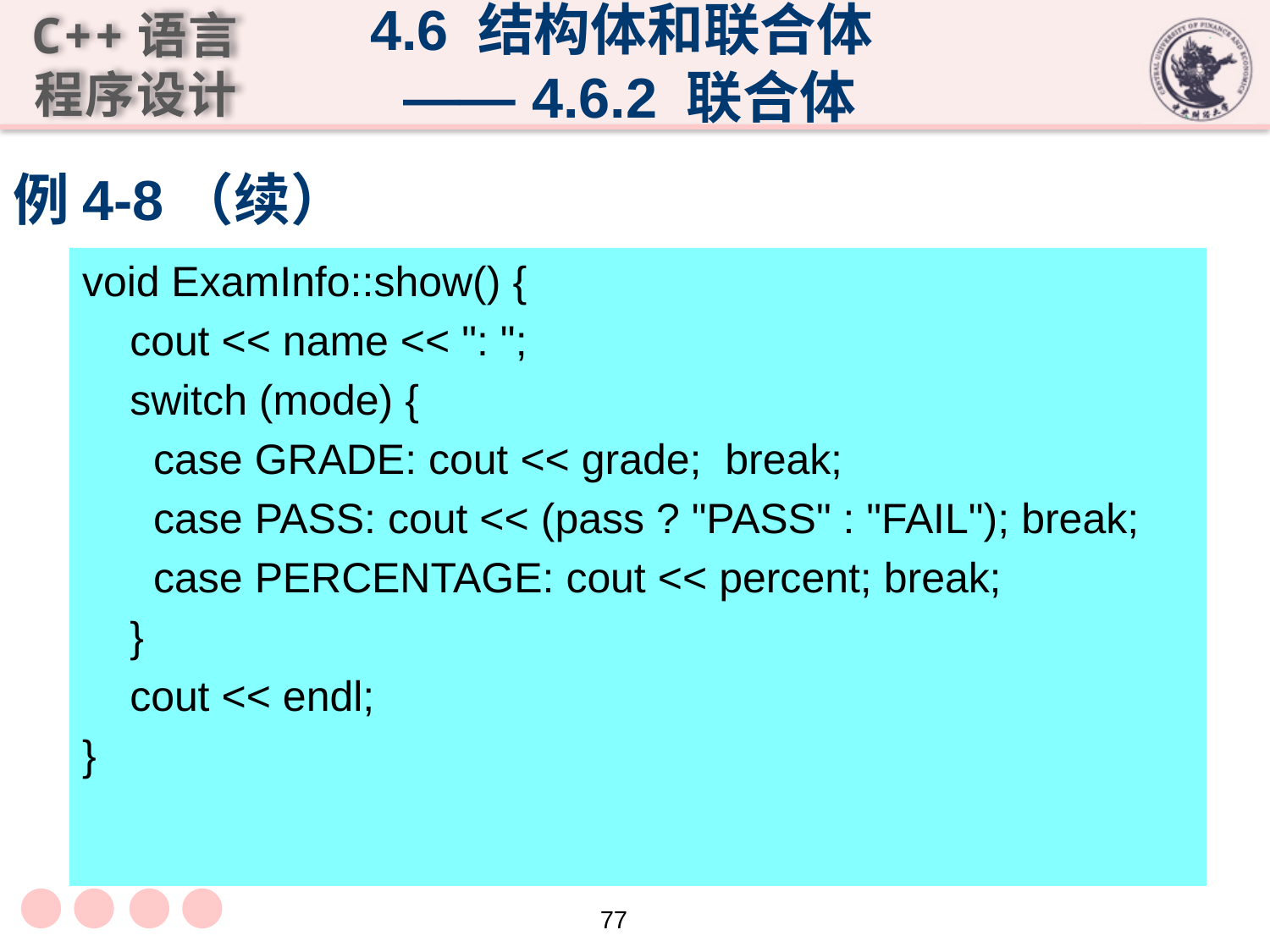

4.6 结构体和联合体
 —— 4.6.2 联合体
# 例4-8（续）
void ExamInfo::show() {
	cout << name << ": ";
	switch (mode) {
	  case GRADE: cout << grade;  break;
	  case PASS: cout << (pass ? "PASS" : "FAIL"); break;
	  case PERCENTAGE: cout << percent; break;
	}
	cout << endl;
}
77